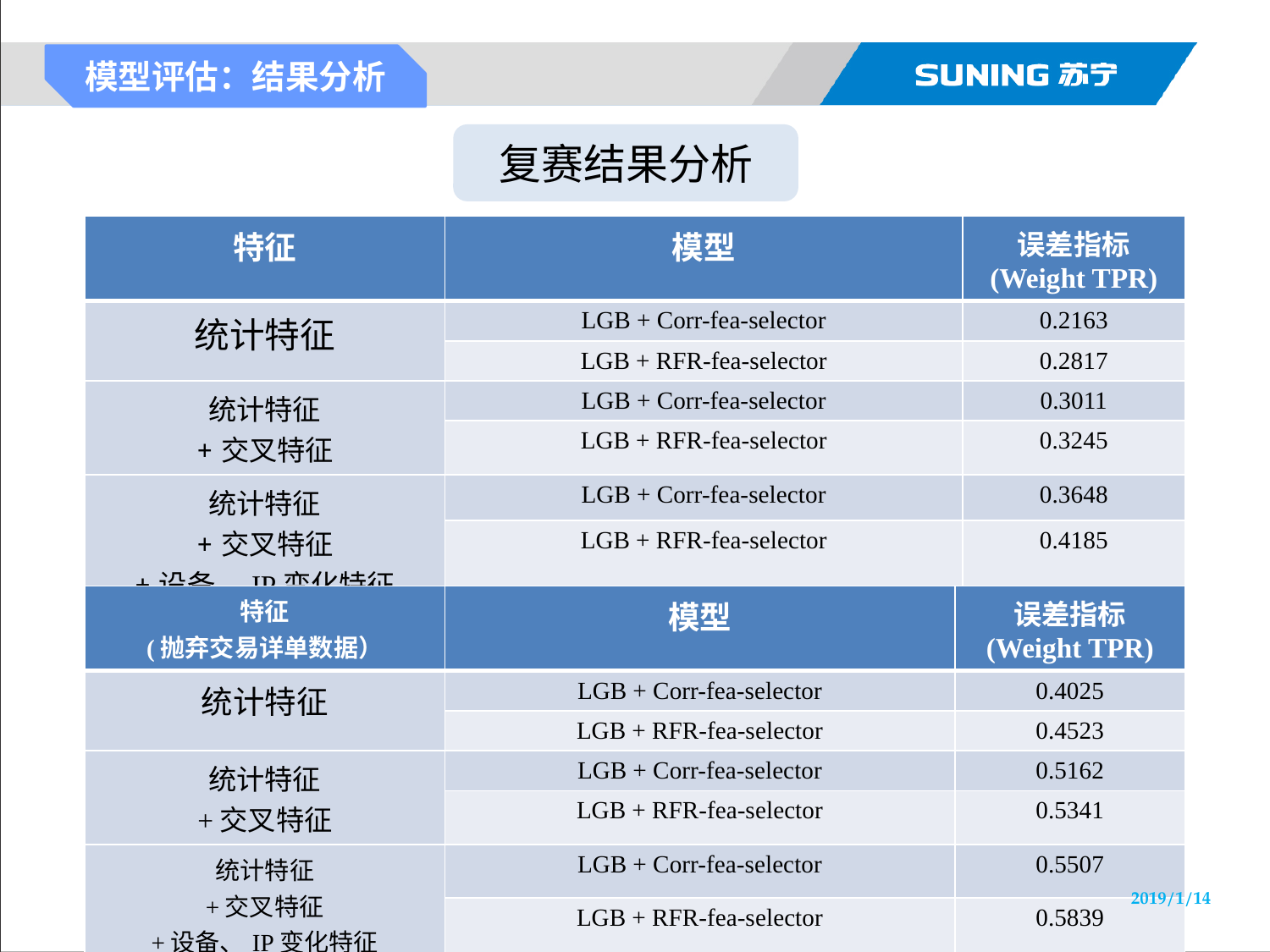

模型评估：结果分析
复赛结果分析
| 特征 | 模型 | 误差指标 (Weight TPR) |
| --- | --- | --- |
| 统计特征 | LGB + Corr-fea-selector | 0.2163 |
|  | LGB + RFR-fea-selector | 0.2817 |
| 统计特征 +交叉特征 | LGB + Corr-fea-selector | 0.3011 |
|  | LGB + RFR-fea-selector | 0.3245 |
| 统计特征 +交叉特征 +设备、IP变化特征 | LGB + Corr-fea-selector | 0.3648 |
|  | LGB + RFR-fea-selector | 0.4185 |
| 特征 (抛弃交易详单数据） | 模型 | 误差指标 (Weight TPR) |
| --- | --- | --- |
| 统计特征 | LGB + Corr-fea-selector | 0.4025 |
|  | LGB + RFR-fea-selector | 0.4523 |
| 统计特征 +交叉特征 | LGB + Corr-fea-selector | 0.5162 |
|  | LGB + RFR-fea-selector | 0.5341 |
| 统计特征 +交叉特征 +设备、IP变化特征 | LGB + Corr-fea-selector | 0.5507 |
|  | LGB + RFR-fea-selector | 0.5839 |
2019/1/14